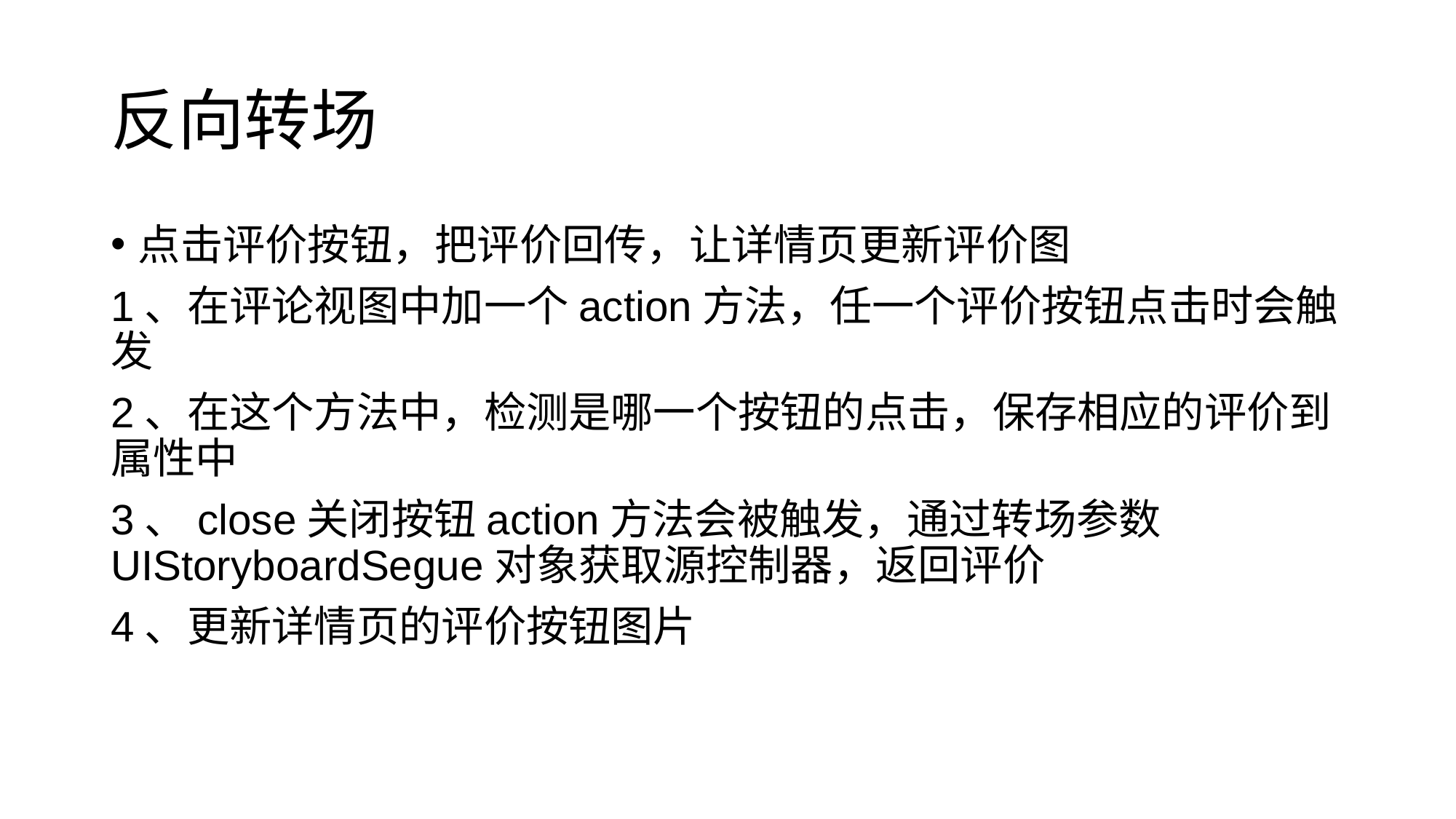

# 反向转场
点击评价按钮，把评价回传，让详情页更新评价图
1、在评论视图中加一个action方法，任一个评价按钮点击时会触发
2、在这个方法中，检测是哪一个按钮的点击，保存相应的评价到属性中
3、close关闭按钮action方法会被触发，通过转场参数UIStoryboardSegue对象获取源控制器，返回评价
4、更新详情页的评价按钮图片